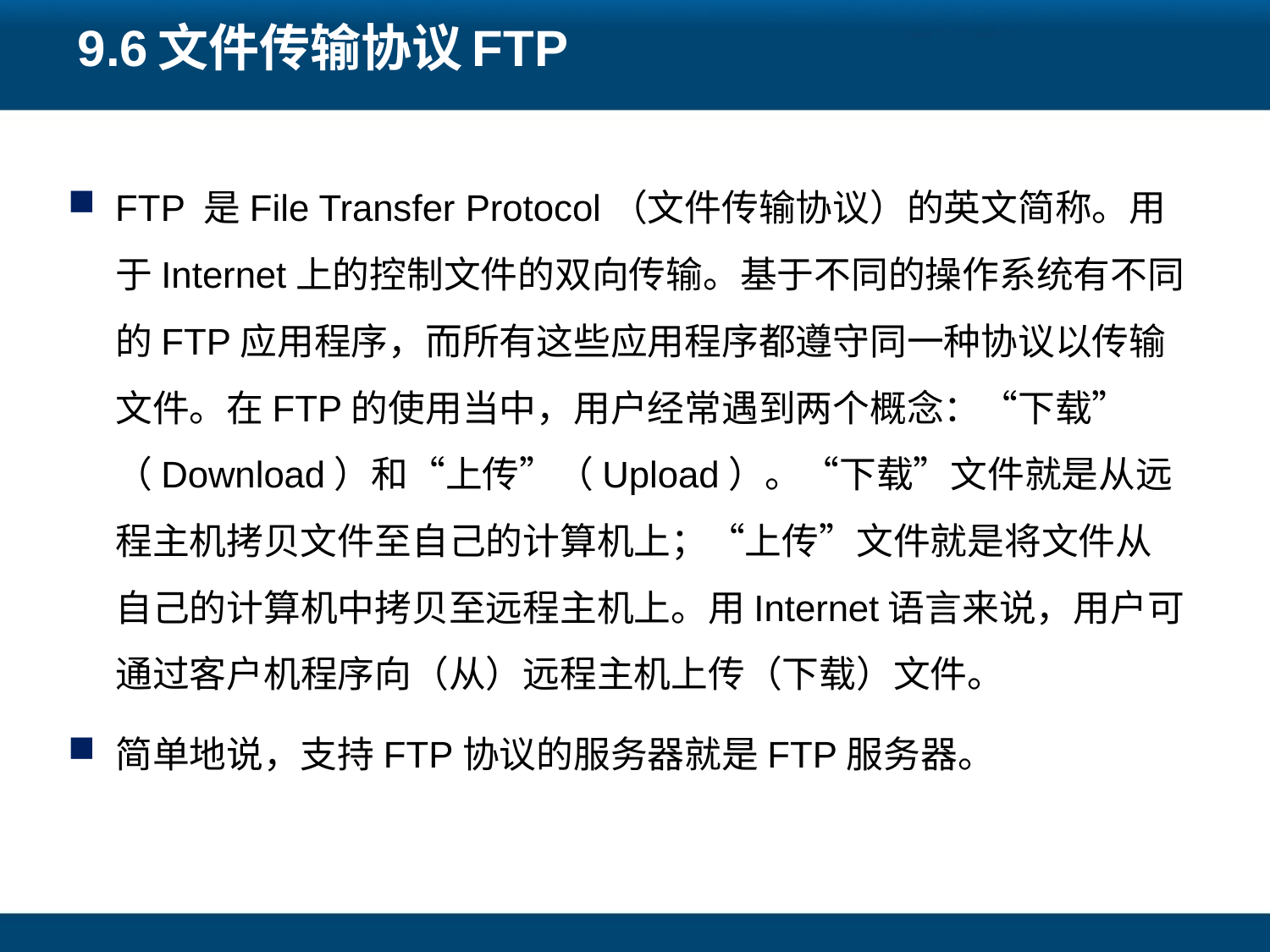

# 9.6文件传输协议FTP
FTP 是File Transfer Protocol（文件传输协议）的英文简称。用于Internet上的控制文件的双向传输。基于不同的操作系统有不同的FTP应用程序，而所有这些应用程序都遵守同一种协议以传输文件。在FTP的使用当中，用户经常遇到两个概念：“下载”（Download）和“上传”（Upload）。“下载”文件就是从远程主机拷贝文件至自己的计算机上；“上传”文件就是将文件从自己的计算机中拷贝至远程主机上。用Internet语言来说，用户可通过客户机程序向（从）远程主机上传（下载）文件。
简单地说，支持FTP协议的服务器就是FTP服务器。